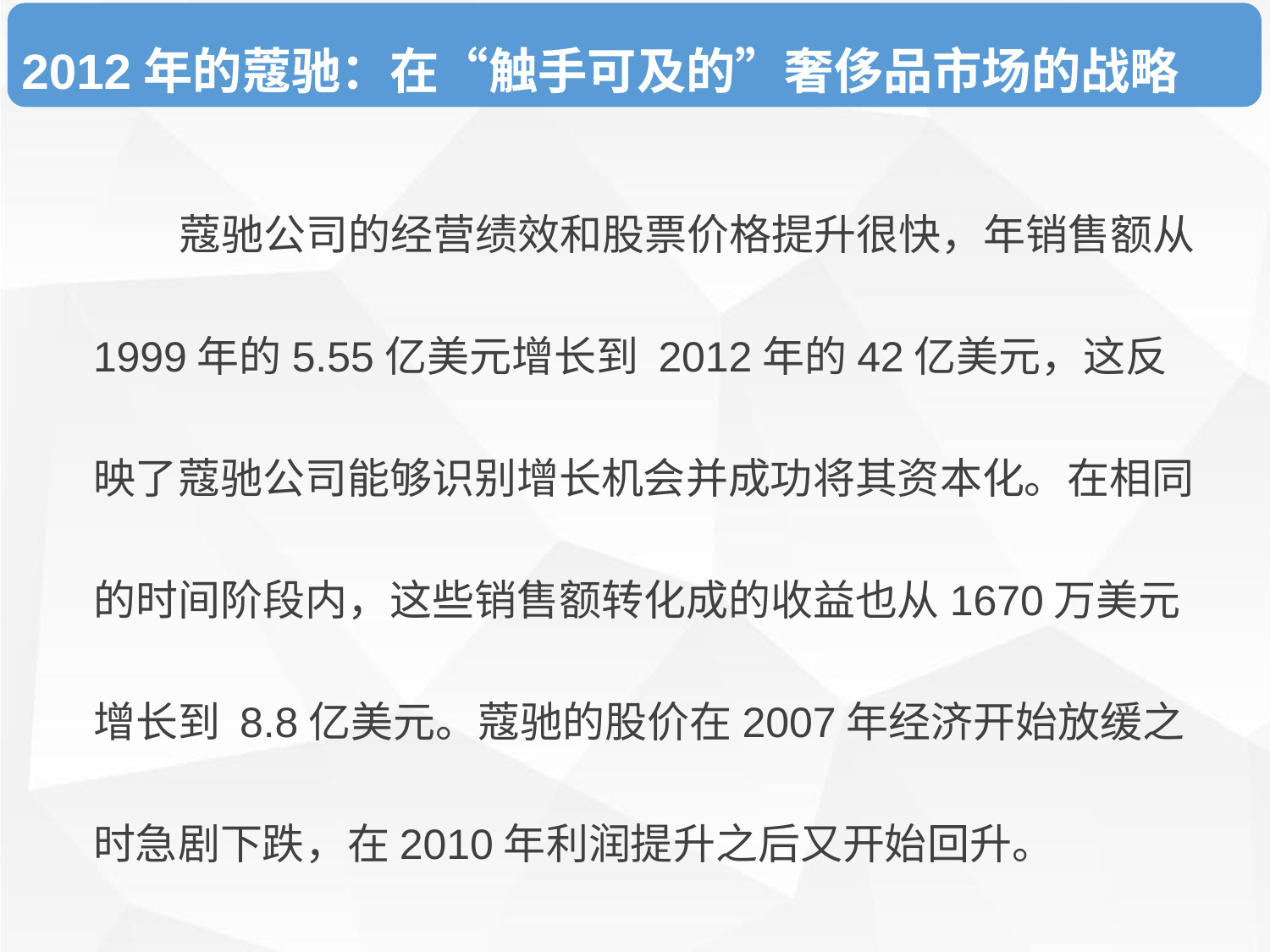

2012年的蔻驰：在“触手可及的”奢侈品市场的战略
        蔻驰公司的经营绩效和股票价格提升很快，年销售额从1999年的5.55亿美元增长到 2012年的42亿美元，这反映了蔻驰公司能够识别增长机会并成功将其资本化。在相同的时间阶段内，这些销售额转化成的收益也从1670万美元增长到 8.8亿美元。蔻驰的股价在2007年经济开始放缓之时急剧下跌，在2010年利润提升之后又开始回升。